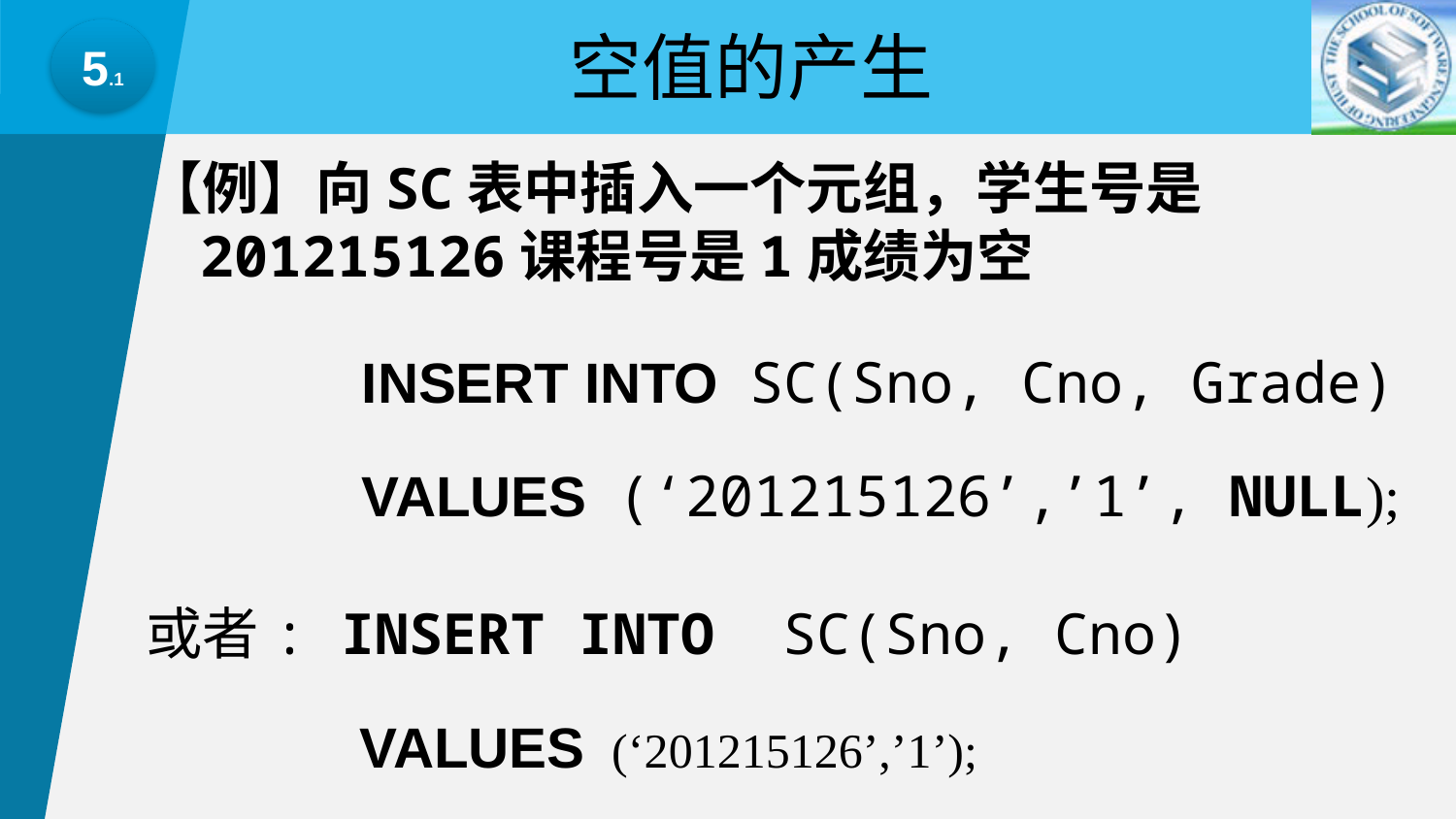

空值的产生
5.1
【例】向SC表中插入一个元组，学生号是201215126课程号是1成绩为空
		 INSERT INTO  SC(Sno, Cno, Grade)
		 VALUES  (‘201215126’,’1’, NULL);
或者: INSERT INTO  SC(Sno, Cno)
		 VALUES  (‘201215126’,’1’);